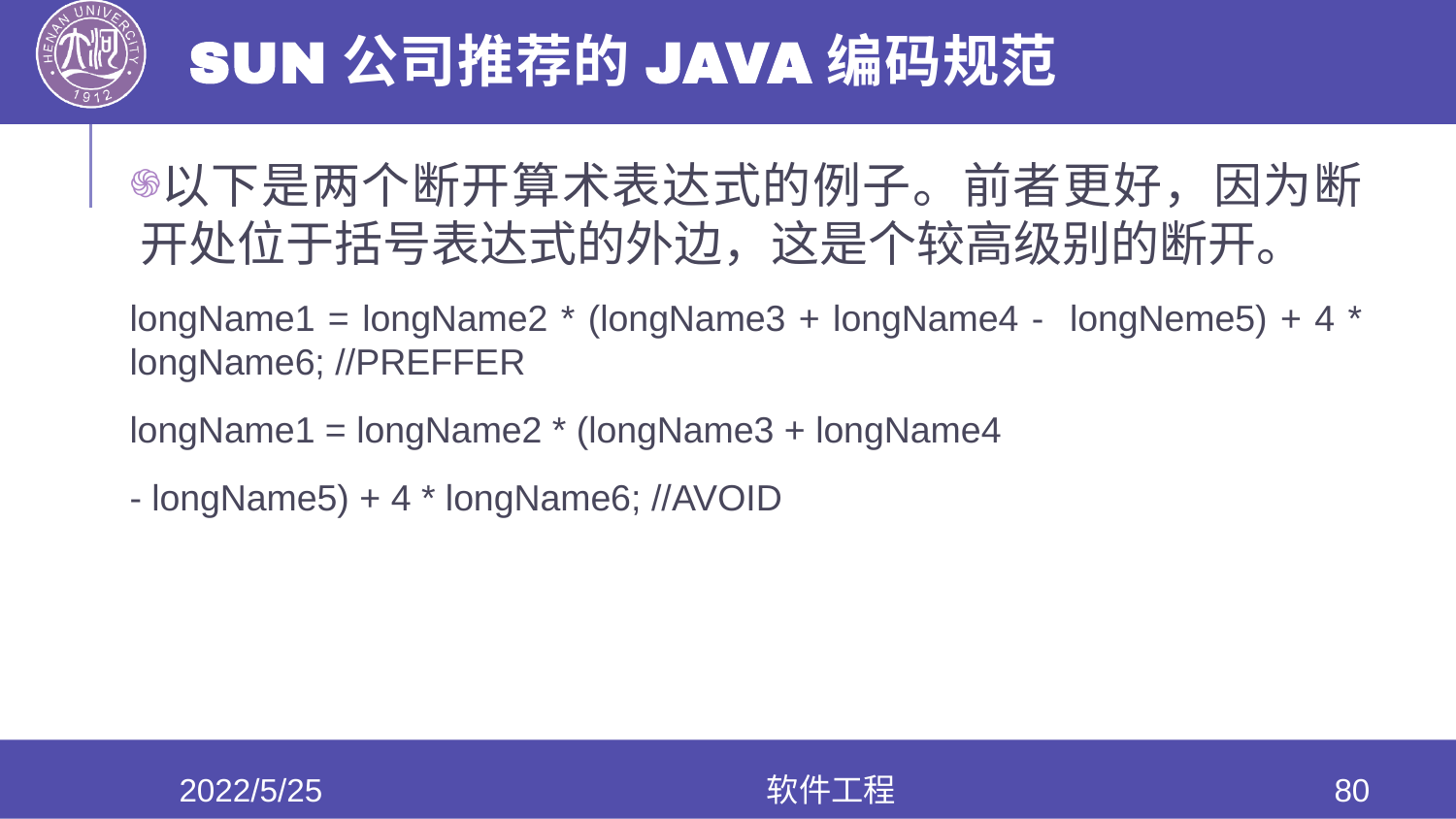

# Sun公司推荐的Java编码规范
以下是两个断开算术表达式的例子。前者更好，因为断开处位于括号表达式的外边，这是个较高级别的断开。
longName1 = longName2 * (longName3 + longName4 -  longNeme5) + 4 * longName6; //PREFFER
longName1 = longName2 * (longName3 + longName4
- longName5) + 4 * longName6; //AVOID
2022/5/25
软件工程
80